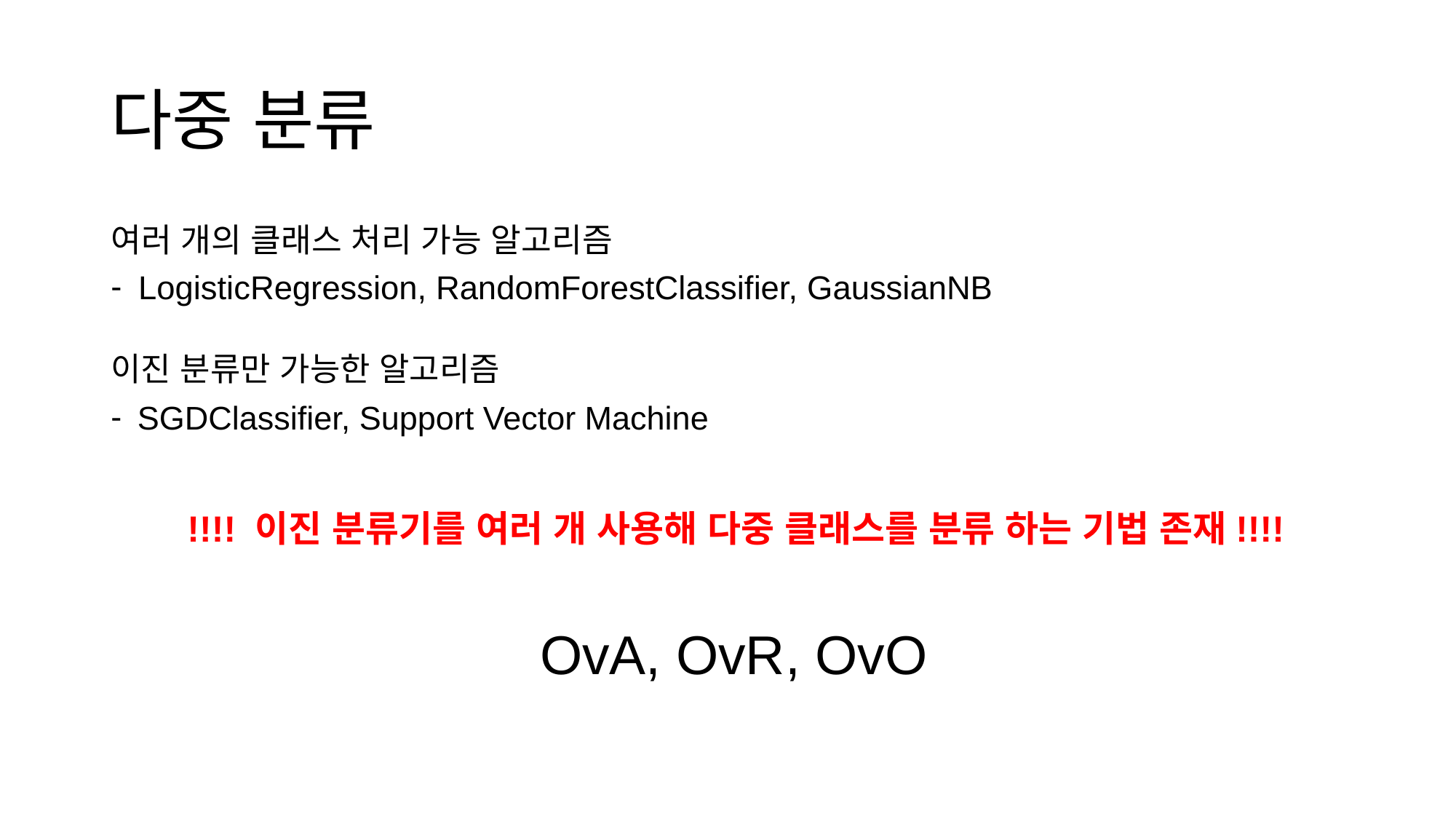

# 다중 분류
여러 개의 클래스 처리 가능 알고리즘
LogisticRegression, RandomForestClassifier, GaussianNB

이진 분류만 가능한 알고리즘
SGDClassifier, Support Vector Machine

!!!! 이진 분류기를 여러 개 사용해 다중 클래스를 분류 하는 기법 존재!!!!
OvA, OvR, OvO